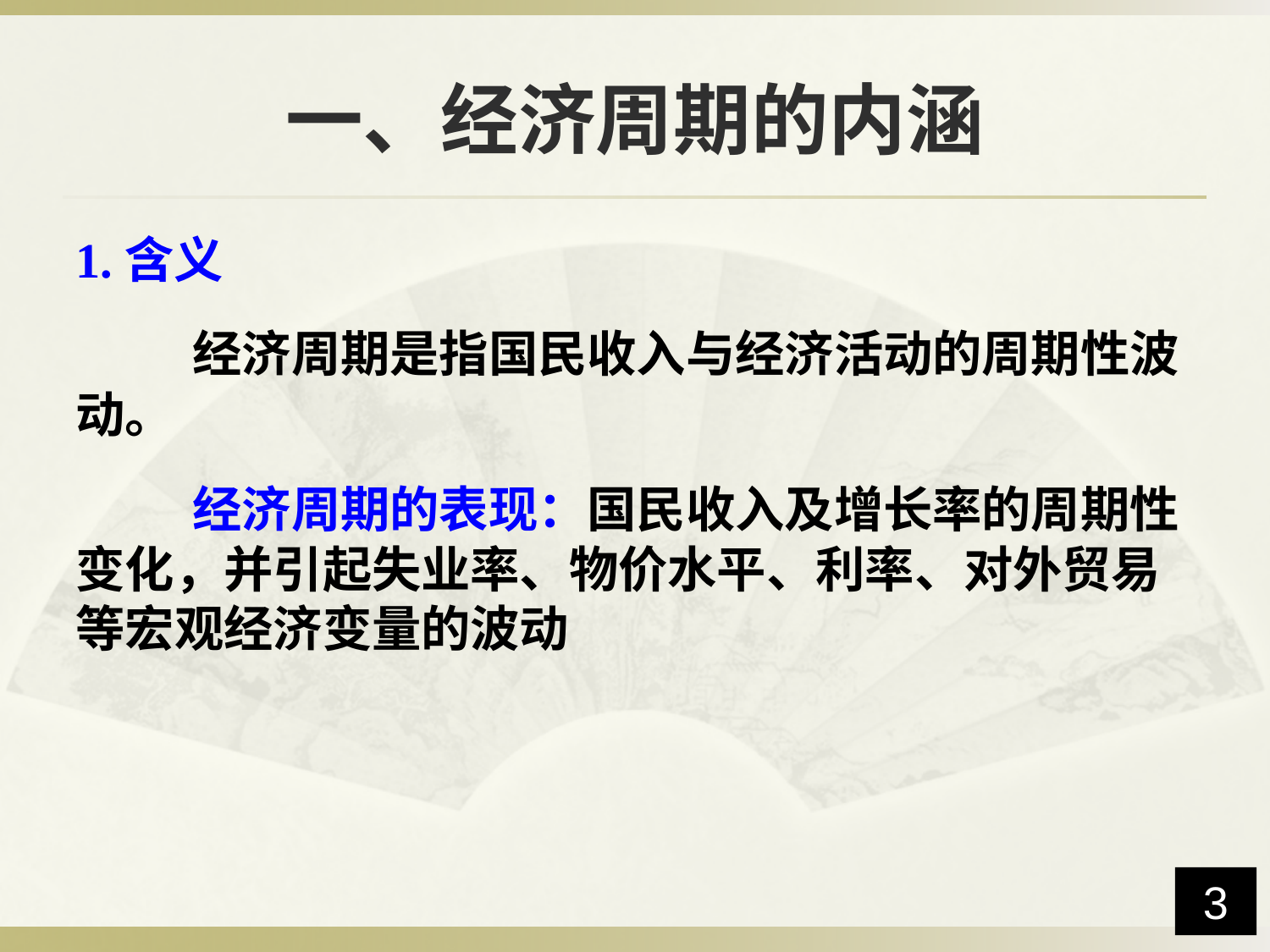

# 一、经济周期的内涵
1.含义
        经济周期是指国民收入与经济活动的周期性波动。
        经济周期的表现：国民收入及增长率的周期性变化，并引起失业率、物价水平、利率、对外贸易等宏观经济变量的波动

3